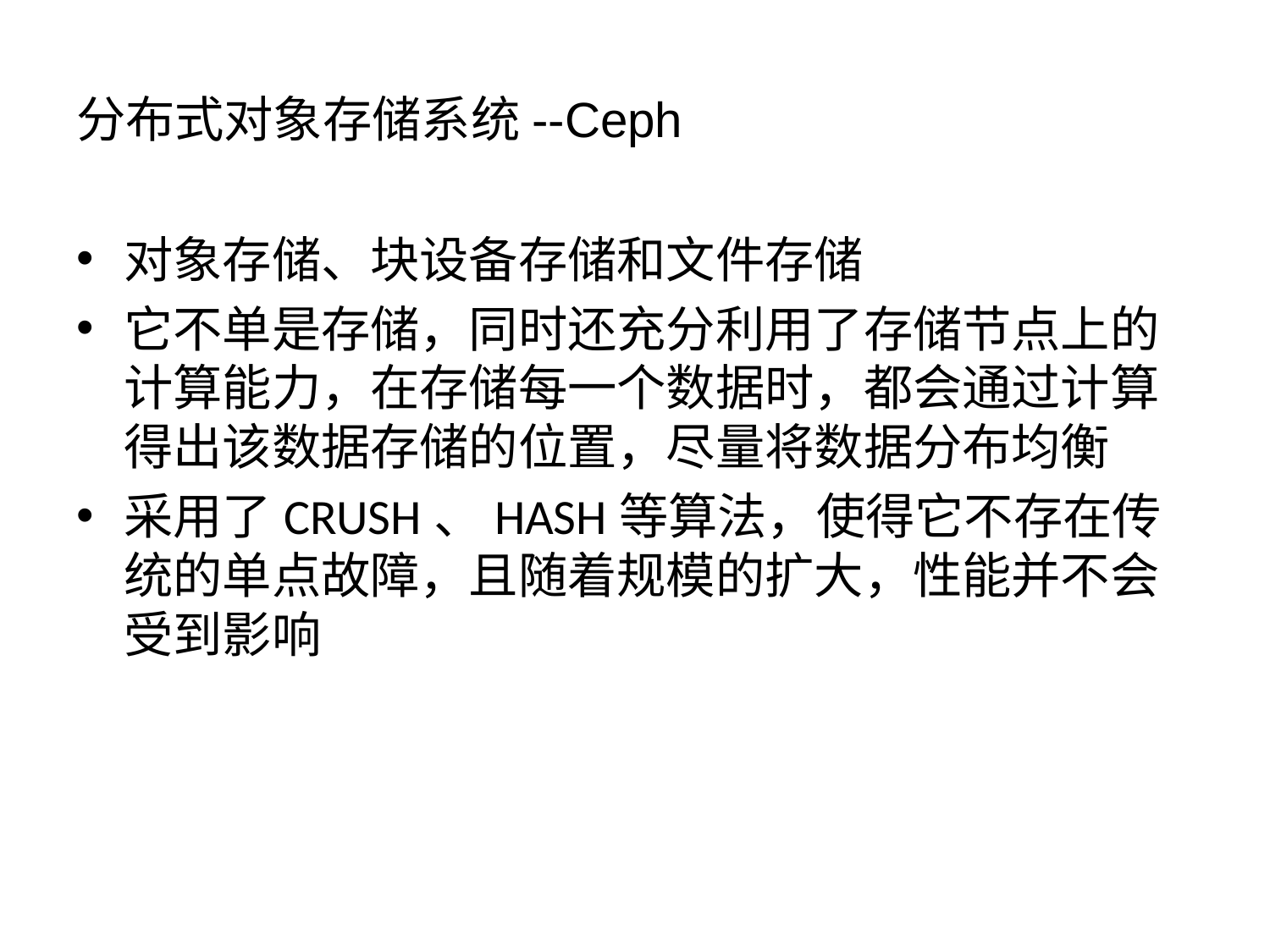

# 分布式对象存储系统--Ceph
对象存储、块设备存储和文件存储
它不单是存储，同时还充分利用了存储节点上的计算能力，在存储每一个数据时，都会通过计算得出该数据存储的位置，尽量将数据分布均衡
采用了CRUSH、HASH等算法，使得它不存在传统的单点故障，且随着规模的扩大，性能并不会受到影响